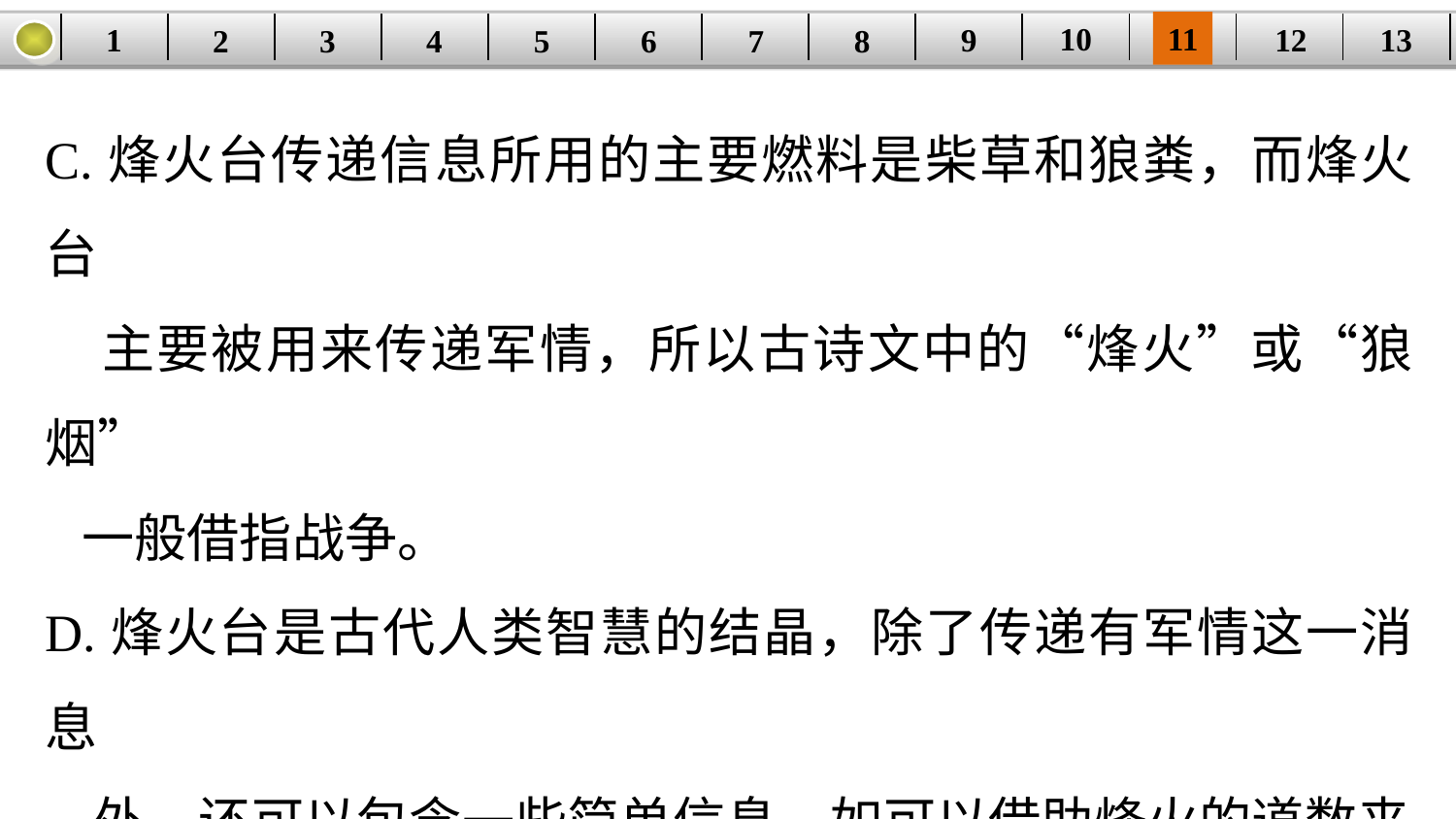

10

11
12
9
13
1
3
4
5
6
8
2
|  |  |  |  |  |  |  |  |  |  |  |  |  |
| --- | --- | --- | --- | --- | --- | --- | --- | --- | --- | --- | --- | --- |
7

C.烽火台传递信息所用的主要燃料是柴草和狼粪，而烽火台
   主要被用来传递军情，所以古诗文中的“烽火”或“狼烟”
  一般借指战争。
D.烽火台是古代人类智慧的结晶，除了传递有军情这一消息
   外，还可以包含一些简单信息，如可以借助烽火的道数来
   表明入侵者的大致数量。